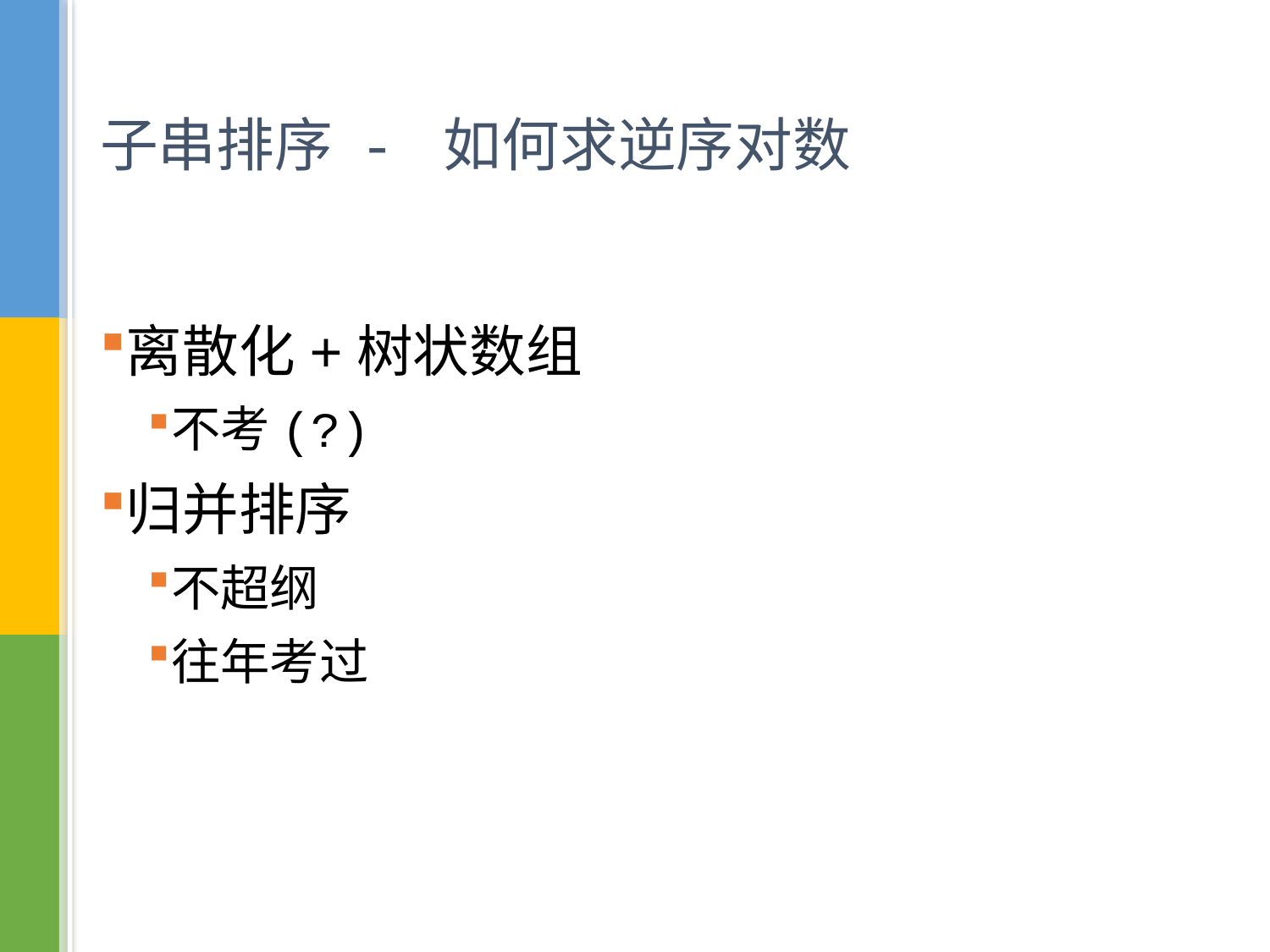

# 子串排序 - 如何求逆序对数
离散化+树状数组
不考(?)
归并排序
不超纲
往年考过